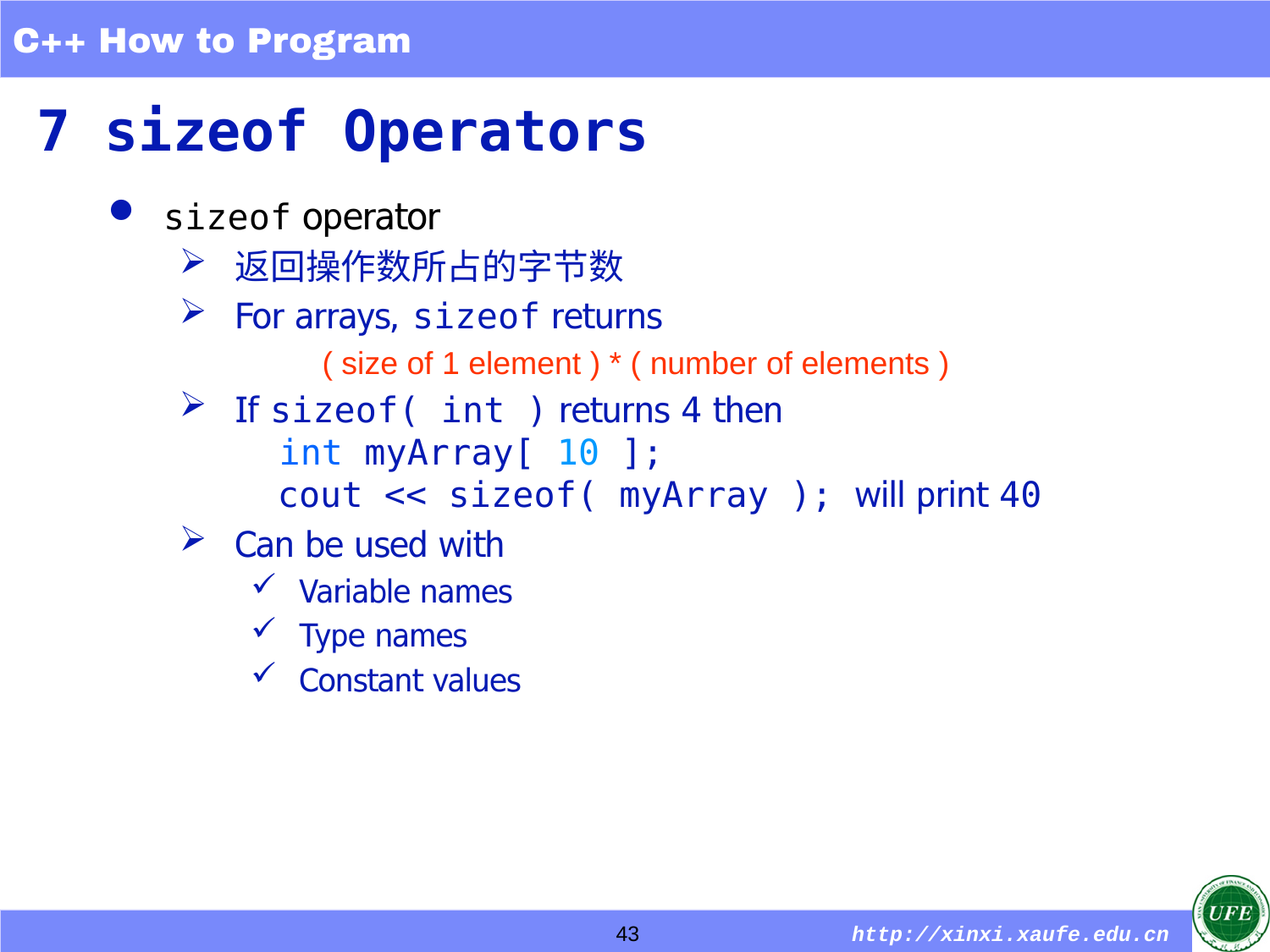

# 7 sizeof Operators
sizeof operator
返回操作数所占的字节数
For arrays, sizeof returns
( size of 1 element ) * ( number of elements )
If sizeof( int ) returns 4 then
    int myArray[ 10 ];
  cout << sizeof( myArray ); will print 40
Can be used with
Variable names
Type names
Constant values
43